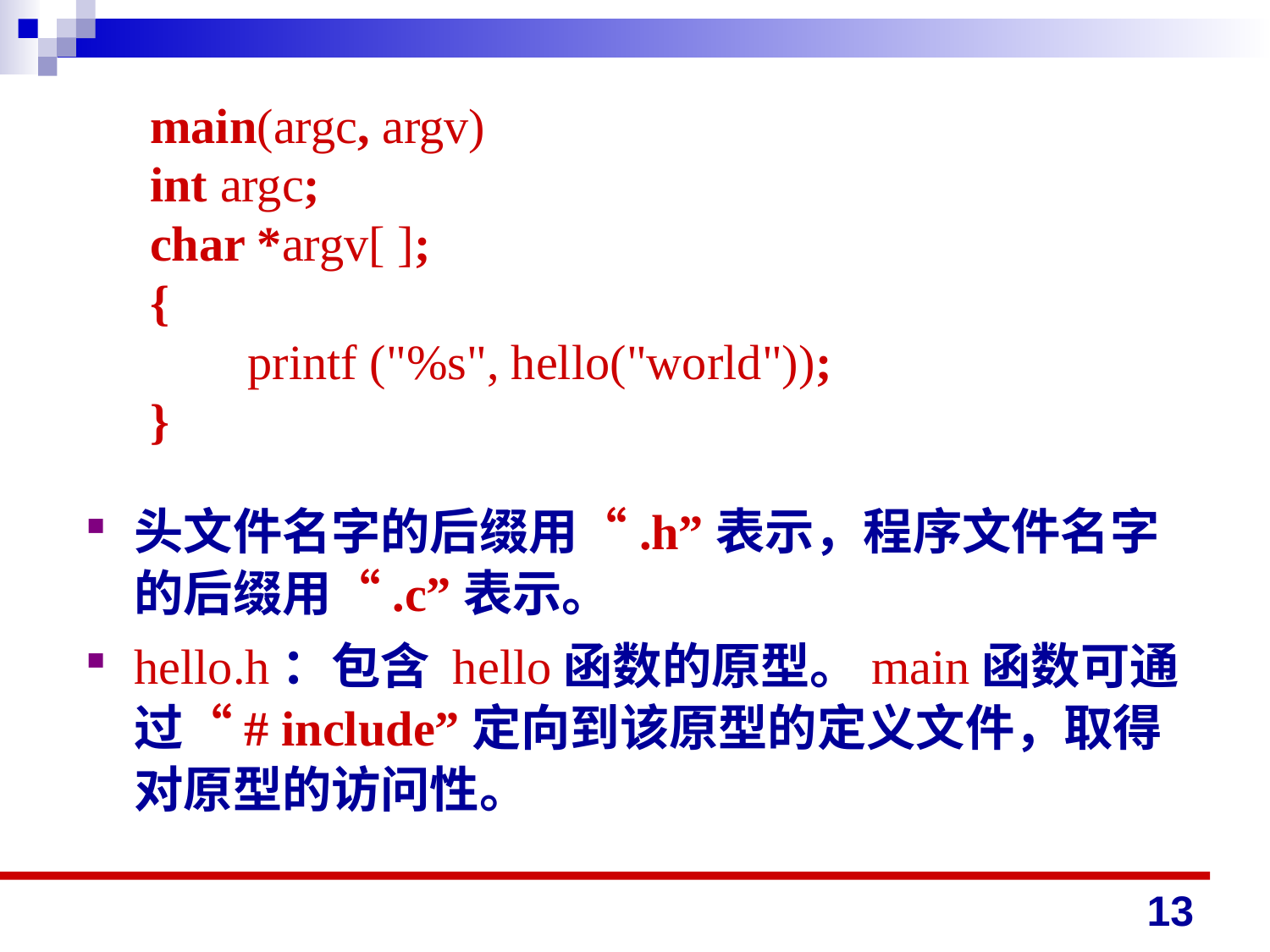

main(argc, argv)
int argc;
char *argv[ ];
{
  　printf ("%s", hello("world"));
}
头文件名字的后缀用“.h”表示，程序文件名字的后缀用“.c”表示。
hello.h：包含 hello函数的原型。main函数可通过“# include”定向到该原型的定义文件，取得对原型的访问性。
13